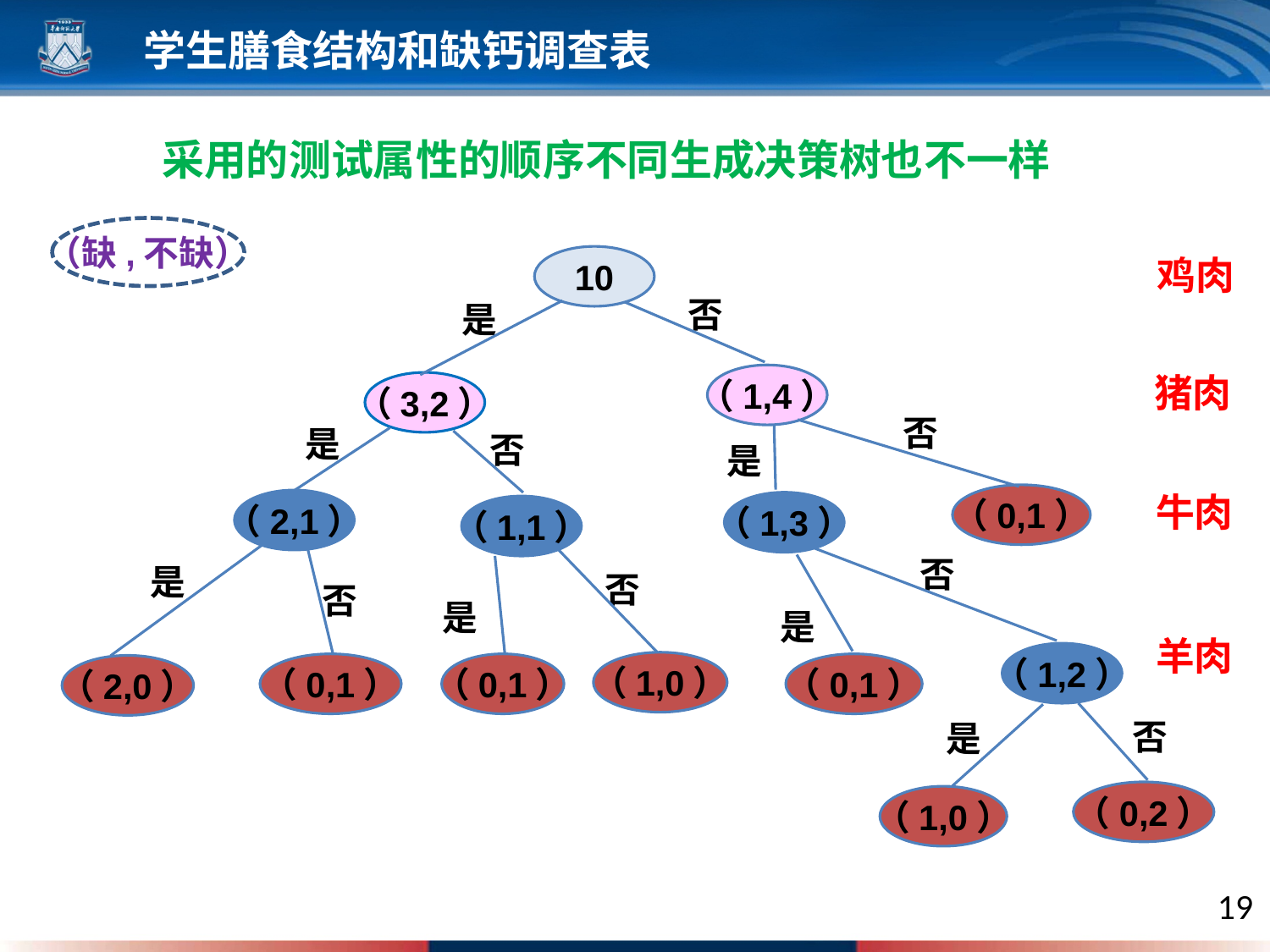

学生膳食结构和缺钙调查表
采用的测试属性的顺序不同生成决策树也不一样
（缺,不缺）
鸡肉
10
否
是

猪肉
（1,4）
（3,2）
否
是

否

是
牛肉
（0,1）
（2,1）
（1,3）
（1,1）

否

是

否
否
是
是
羊肉
（1,2）
（1,0）
（0,1）
（0,1）
（0,1）
（2,0）

否
是
（0,2）
（1,0）